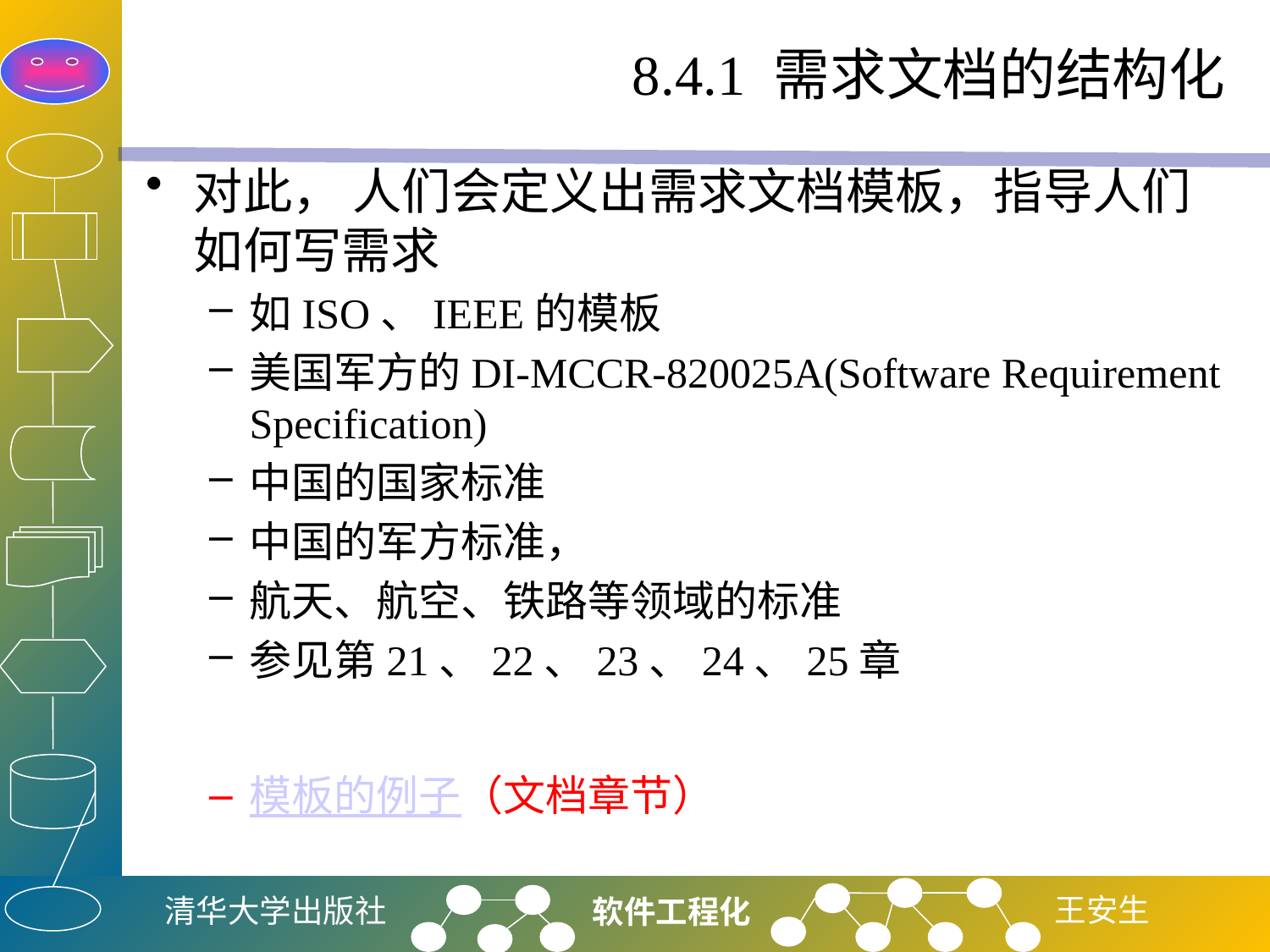

# 8.4.1 需求文档的结构化
对此， 人们会定义出需求文档模板，指导人们如何写需求
如ISO、IEEE的模板
美国军方的DI-MCCR-820025A(Software Requirement Specification)
中国的国家标准
中国的军方标准，
航天、航空、铁路等领域的标准
参见第21、22、23、24、25章

模板的例子（文档章节）